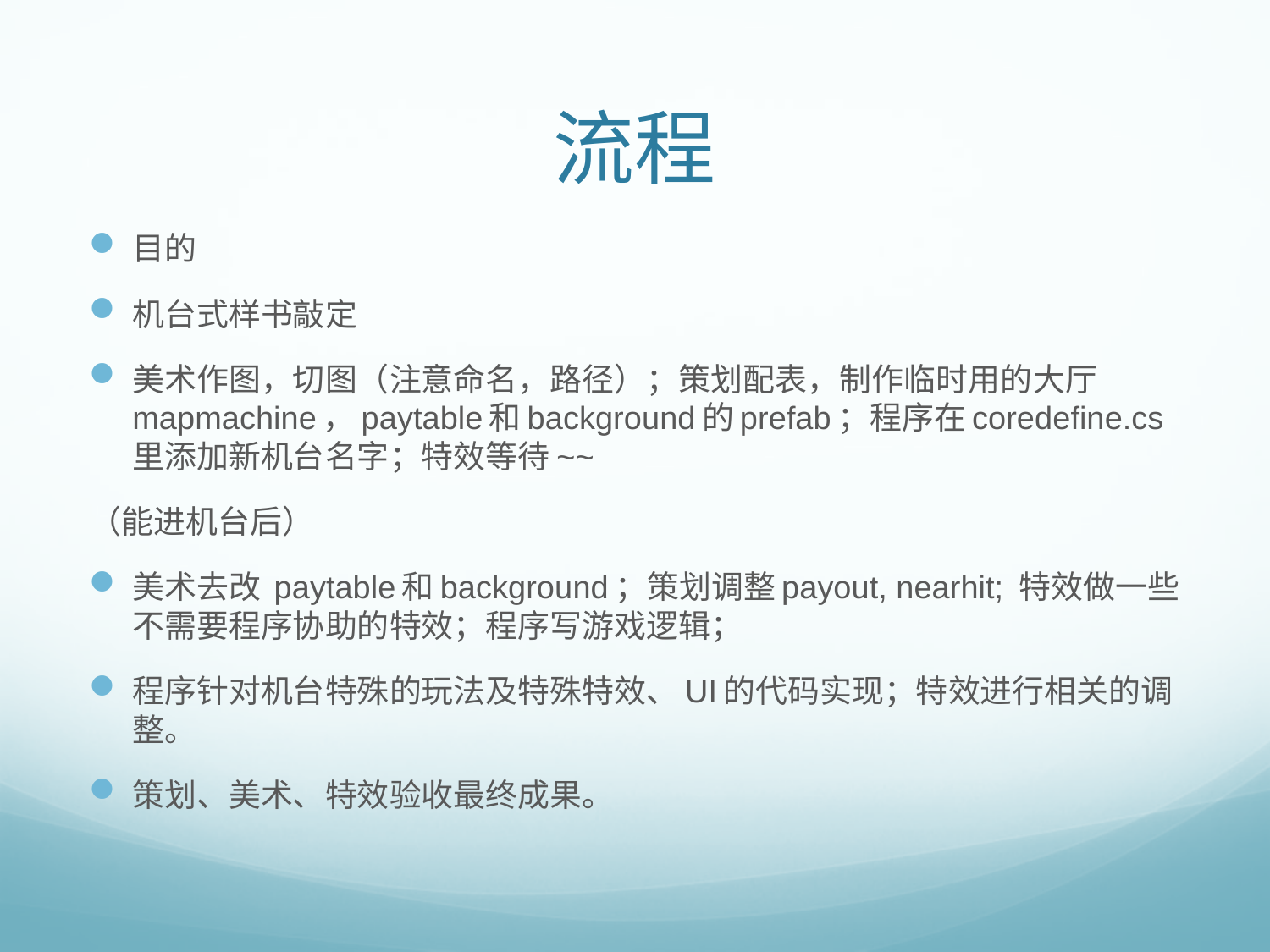

# 流程
目的
机台式样书敲定
美术作图，切图（注意命名，路径）；策划配表，制作临时用的大厅mapmachine，paytable和background的prefab；程序在coredefine.cs里添加新机台名字；特效等待~~
（能进机台后）
美术去改 paytable和background；策划调整payout, nearhit; 特效做一些不需要程序协助的特效；程序写游戏逻辑；
程序针对机台特殊的玩法及特殊特效、UI的代码实现；特效进行相关的调整。
策划、美术、特效验收最终成果。